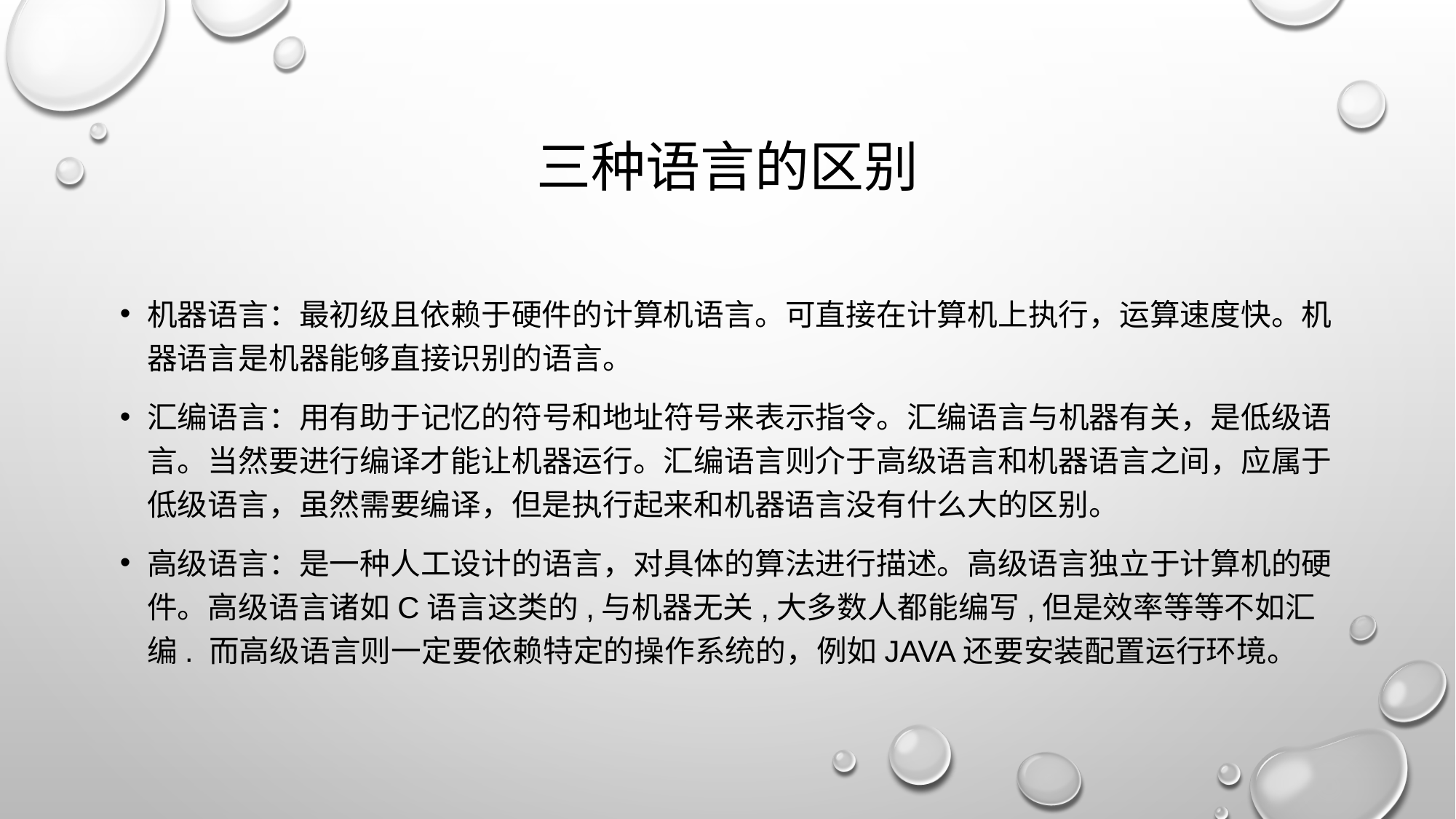

# 三种语言的区别
机器语言：最初级且依赖于硬件的计算机语言。可直接在计算机上执行，运算速度快。机器语言是机器能够直接识别的语言。
汇编语言：用有助于记忆的符号和地址符号来表示指令。汇编语言与机器有关，是低级语言。当然要进行编译才能让机器运行。汇编语言则介于高级语言和机器语言之间，应属于低级语言，虽然需要编译，但是执行起来和机器语言没有什么大的区别。
高级语言：是一种人工设计的语言，对具体的算法进行描述。高级语言独立于计算机的硬件。高级语言诸如C语言这类的,与机器无关,大多数人都能编写,但是效率等等不如汇编. 而高级语言则一定要依赖特定的操作系统的，例如java还要安装配置运行环境。